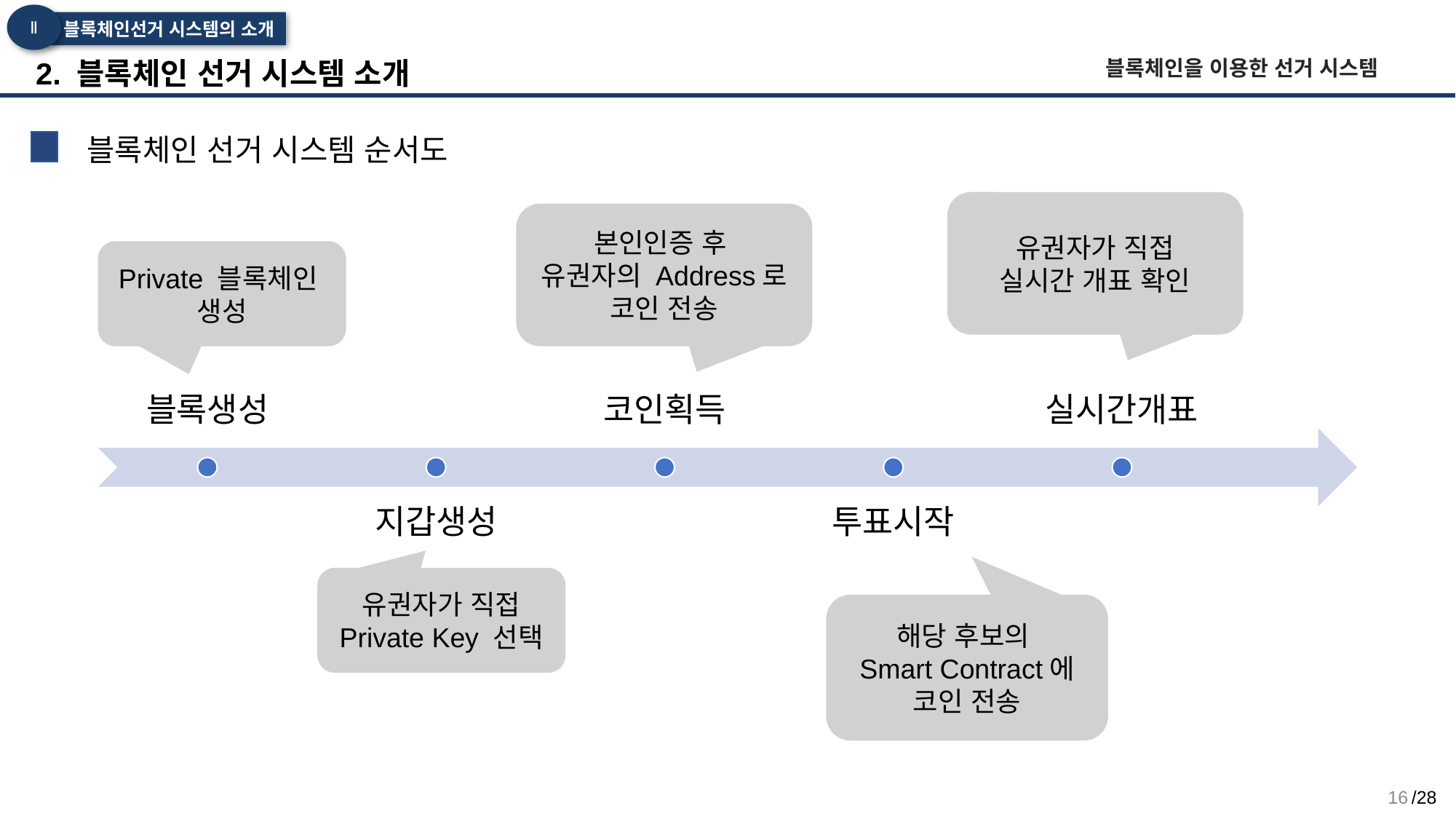

Ⅱ
 블록체인선거 시스템의 소개
   2. 블록체인 선거 시스템 소개
블록체인을 이용한 선거 시스템
   블록체인 선거 시스템 순서도

유권자가 직접
실시간 개표 확인
본인인증 후
유권자의 Address로 코인 전송
Private 블록체인
생성
블록생성
지갑생성
코인획득
투표시작
실시간개표
유권자가 직접 Private Key 선택
해당 후보의
Smart Contract에 코인 전송
16